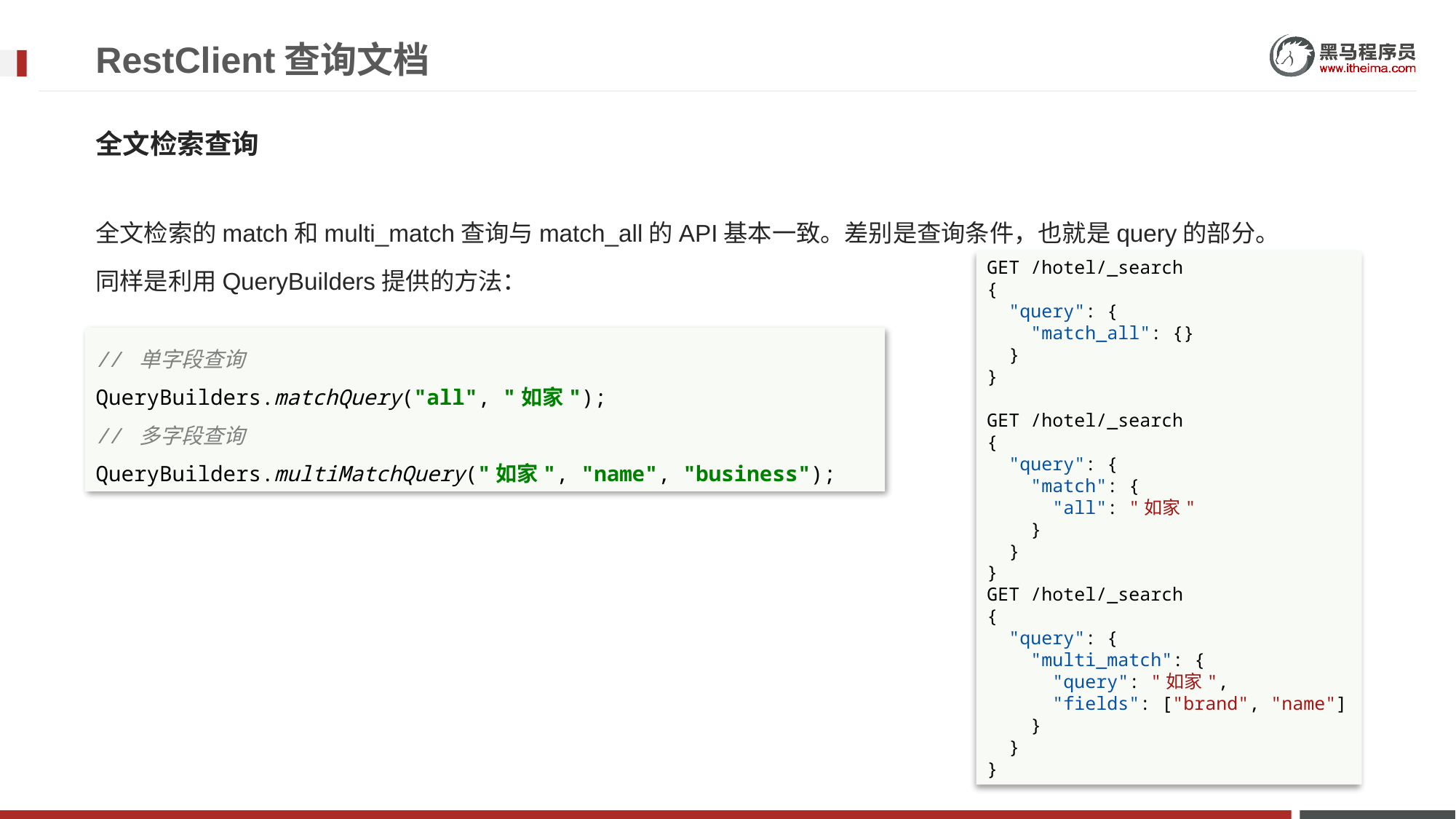

# RestClient查询文档
全文检索查询
全文检索的match和multi_match查询与match_all的API基本一致。差别是查询条件，也就是query的部分。
同样是利用QueryBuilders提供的方法：
GET /hotel/_search
{
  "query": {
    "match_all": {}
  }
}
GET /hotel/_search
{
  "query": {
    "match": {
      "all": "如家"
    }
  }
}
GET /hotel/_search
{
  "query": {
    "multi_match": {
      "query": "如家",
      "fields": ["brand", "name"]
    }
  }
}
// 单字段查询
QueryBuilders.matchQuery("all", "如家");
// 多字段查询
QueryBuilders.multiMatchQuery("如家", "name", "business");